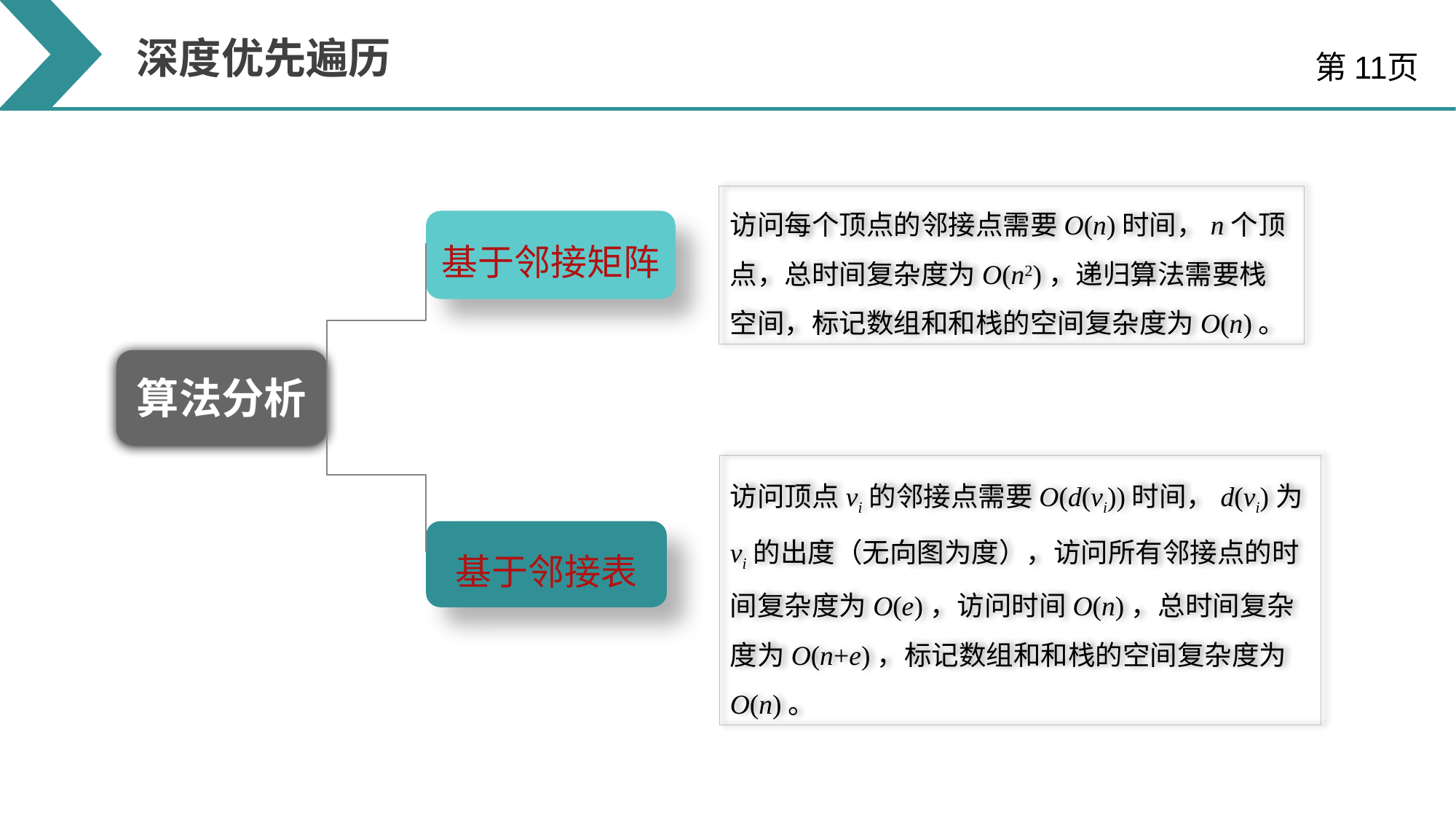

深度优先遍历
第11页
访问每个顶点的邻接点需要O(n)时间，n个顶点，总时间复杂度为O(n2)，递归算法需要栈空间，标记数组和和栈的空间复杂度为O(n)。
基于邻接矩阵
算法分析
基于邻接表
访问顶点vi的邻接点需要O(d(vi))时间，d(vi)为vi的出度（无向图为度），访问所有邻接点的时间复杂度为O(e)，访问时间O(n)，总时间复杂度为O(n+e)，标记数组和和栈的空间复杂度为O(n)。